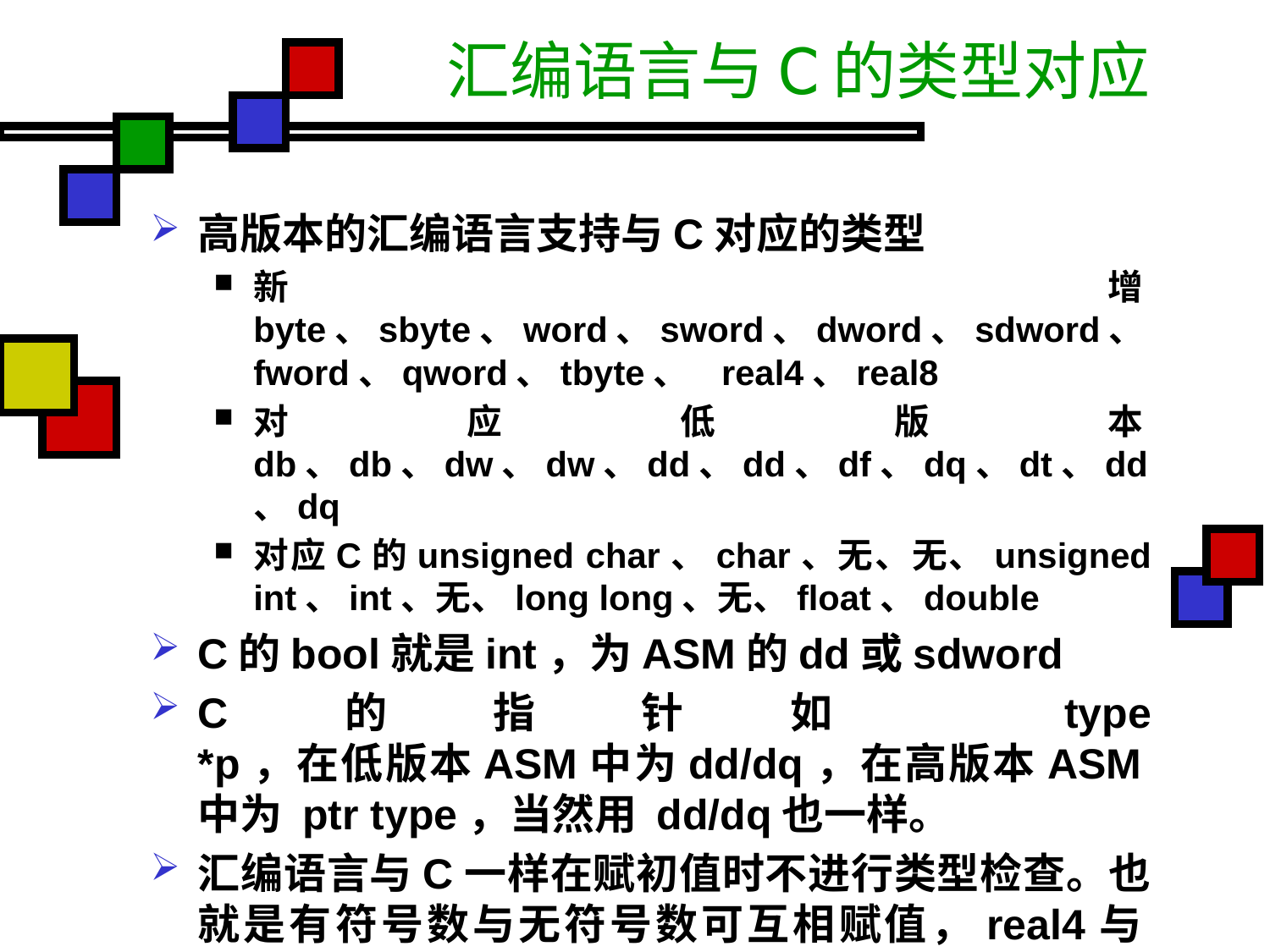

# 汇编语言与C的类型对应
高版本的汇编语言支持与C对应的类型
新增byte、sbyte、word、sword、dword、sdword、fword、qword、tbyte、   real4、real8
对应低版本db、db、dw、dw、dd、dd、df、dq、dt、dd、dq
对应C的unsigned char、char、无、无、unsigned int、int、无、long long、无、float、double
C的bool就是int，为ASM的dd或sdword
C的指针如 type *p，在低版本ASM中为dd/dq，在高版本ASM中为 ptr type，当然用 dd/dq也一样。
汇编语言与C一样在赋初值时不进行类型检查。也就是有符号数与无符号数可互相赋值，real4与dd,real8与double等也可以互相赋值。